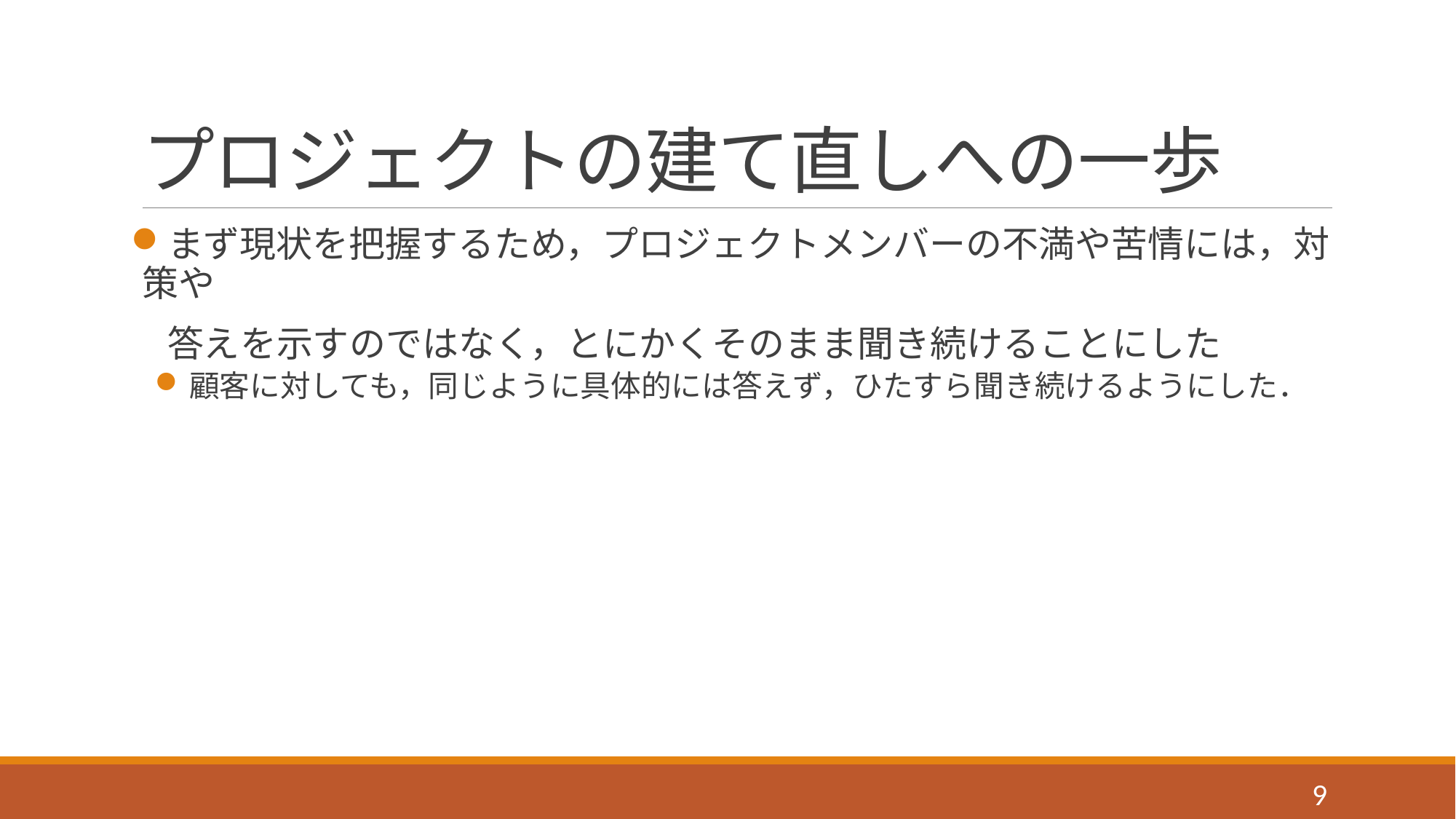

# プロジェクトの建て直しへの一歩
まず現状を把握するため，プロジェクトメンバーの不満や苦情には，対策や
　答えを示すのではなく，とにかくそのまま聞き続けることにした
顧客に対しても，同じように具体的には答えず，ひたすら聞き続けるようにした．

9